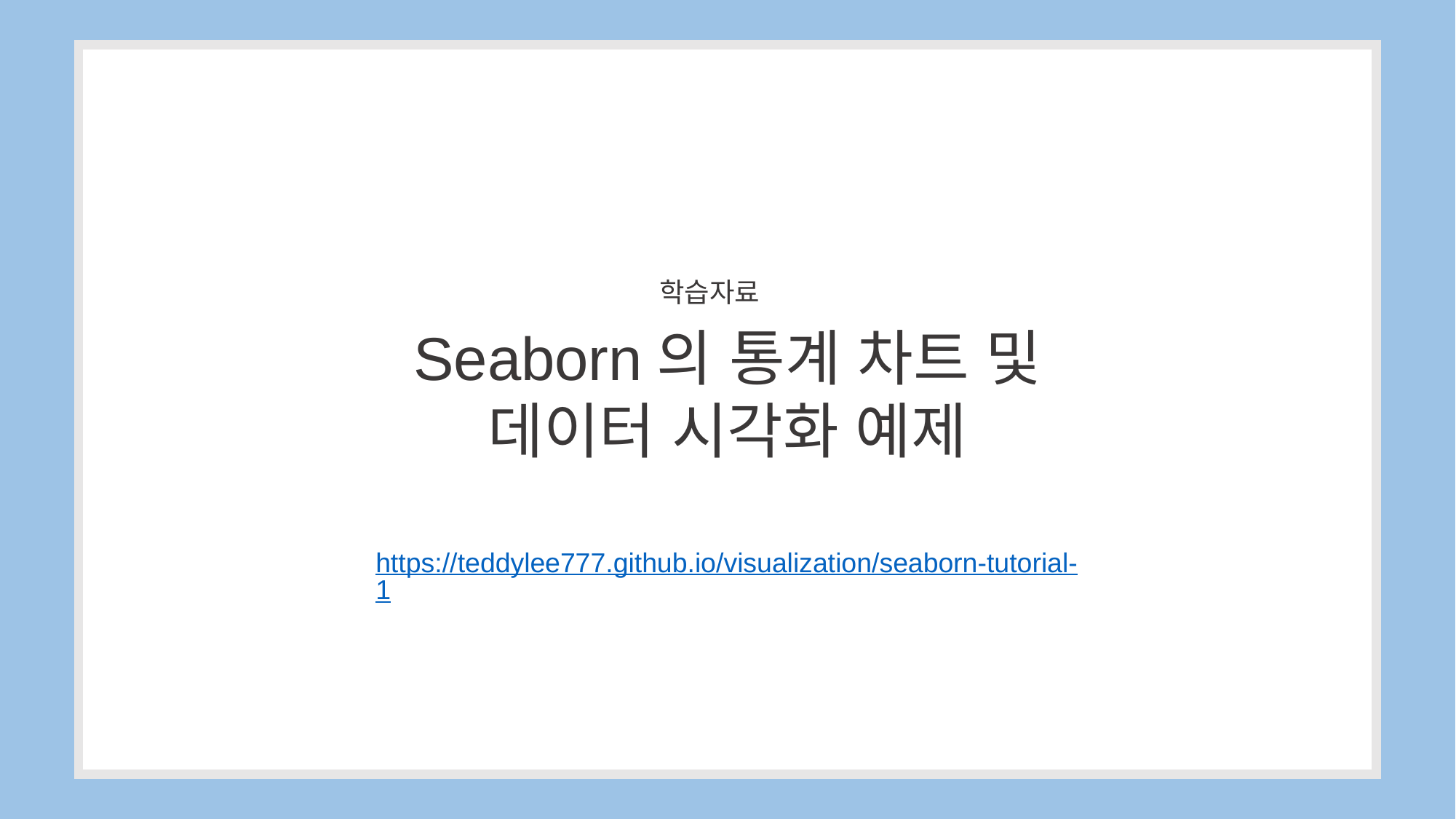

학습자료
Seaborn의 통계 차트 및
데이터 시각화 예제
https://teddylee777.github.io/visualization/seaborn-tutorial-1